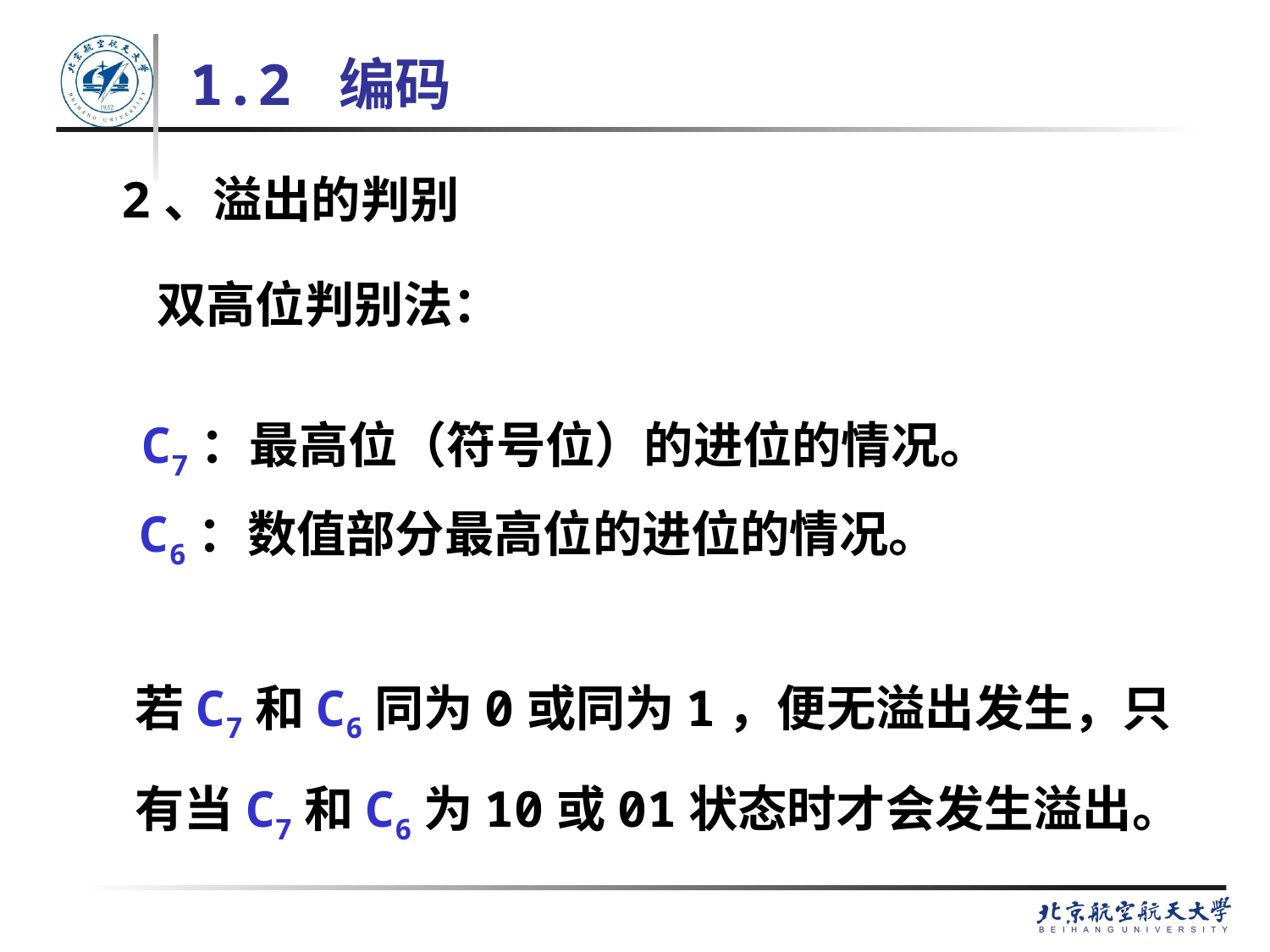

1.2 编码
2、溢出的判别
双高位判别法：
C7：最高位（符号位）的进位的情况。
C6：数值部分最高位的进位的情况。
若C7和C6同为0或同为1，便无溢出发生，只有当C7和C6为10或01状态时才会发生溢出。
37